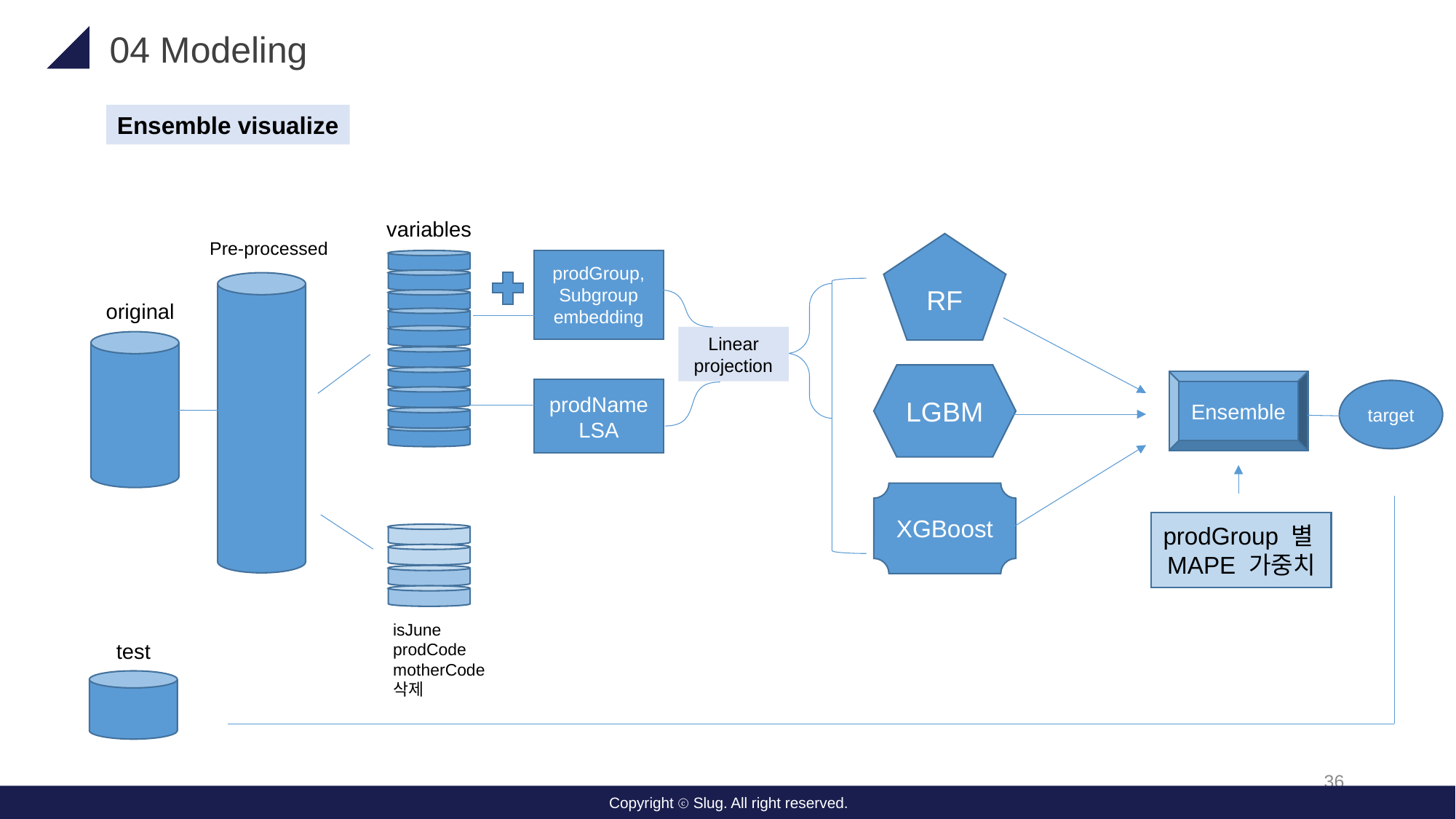

04 Modeling

Ensemble visualize
variables
CONTENTS A
Pre-processed
RF
LGBM
Ensemble
XGBoost

prodGroup,
Subgroup
embedding
prodName
LSA

original
Linear
projection

target
prodGroup 별MAPE 가중치
isJune
prodCode
motherCode
삭제

test

36

Copyright ⓒ Slug. All right reserved.